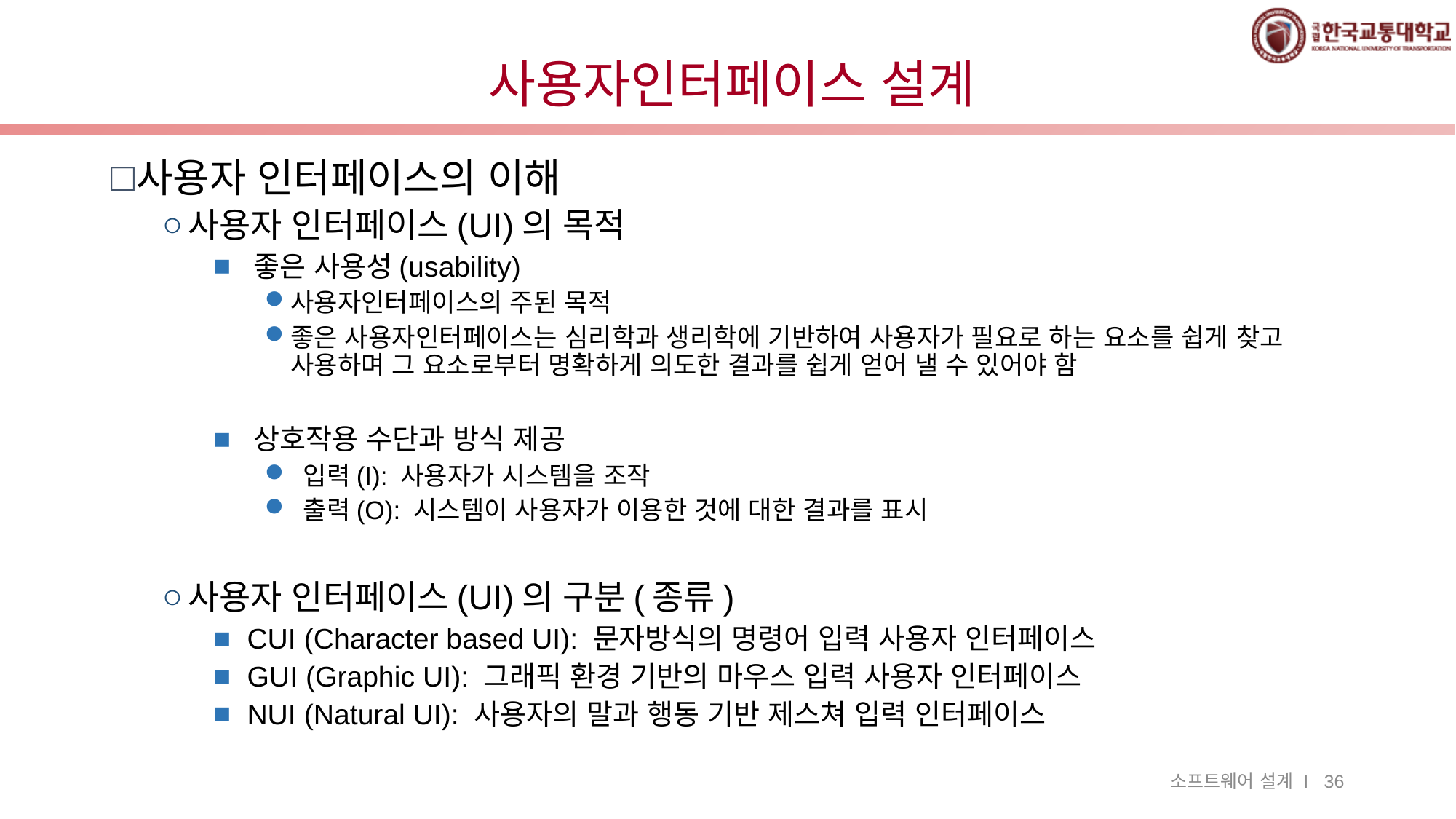

# 사용자인터페이스 설계
사용자 인터페이스의 이해
사용자 인터페이스(UI)의 목적
 좋은 사용성(usability)
사용자인터페이스의 주된 목적
좋은 사용자인터페이스는 심리학과 생리학에 기반하여 사용자가 필요로 하는 요소를 쉽게 찾고 사용하며 그 요소로부터 명확하게 의도한 결과를 쉽게 얻어 낼 수 있어야 함

 상호작용 수단과 방식 제공
 입력(I): 사용자가 시스템을 조작
 출력(O): 시스템이 사용자가 이용한 것에 대한 결과를 표시

사용자 인터페이스(UI)의 구분(종류)
 CUI (Character based UI): 문자방식의 명령어 입력 사용자 인터페이스
 GUI (Graphic UI): 그래픽 환경 기반의 마우스 입력 사용자 인터페이스
 NUI (Natural UI): 사용자의 말과 행동 기반 제스쳐 입력 인터페이스

소프트웨어 설계 I   36